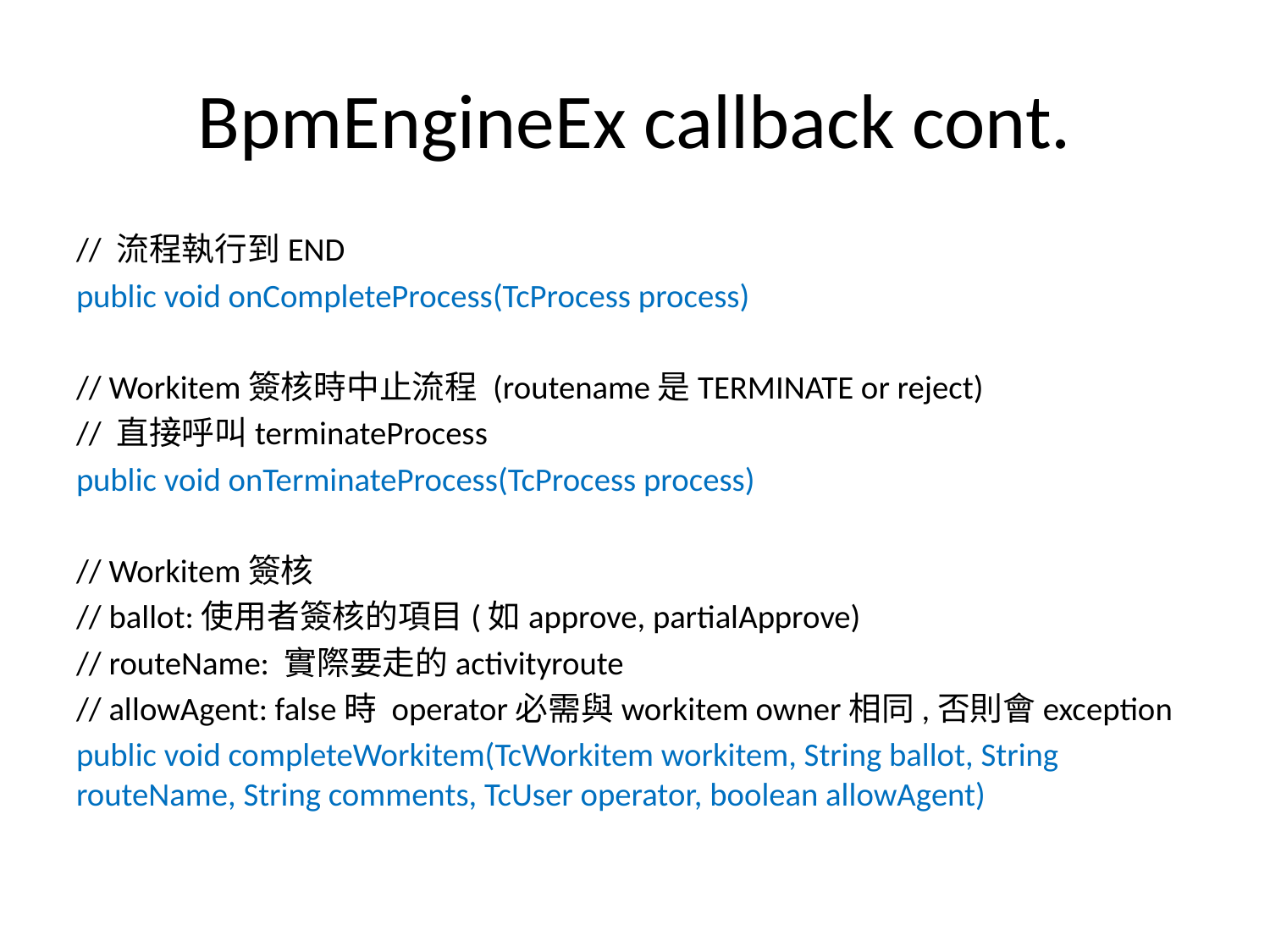

# BpmEngineEx callback cont.
// 流程執行到END
public void onCompleteProcess(TcProcess process)

// Workitem簽核時中止流程 (routename是TERMINATE or reject)
// 直接呼叫terminateProcess
public void onTerminateProcess(TcProcess process)

// Workitem簽核
// ballot:使用者簽核的項目(如approve, partialApprove)
// routeName: 實際要走的activityroute
// allowAgent: false時 operator必需與workitem owner相同,否則會exception
public void completeWorkitem(TcWorkitem workitem, String ballot, String routeName, String comments, TcUser operator, boolean allowAgent)